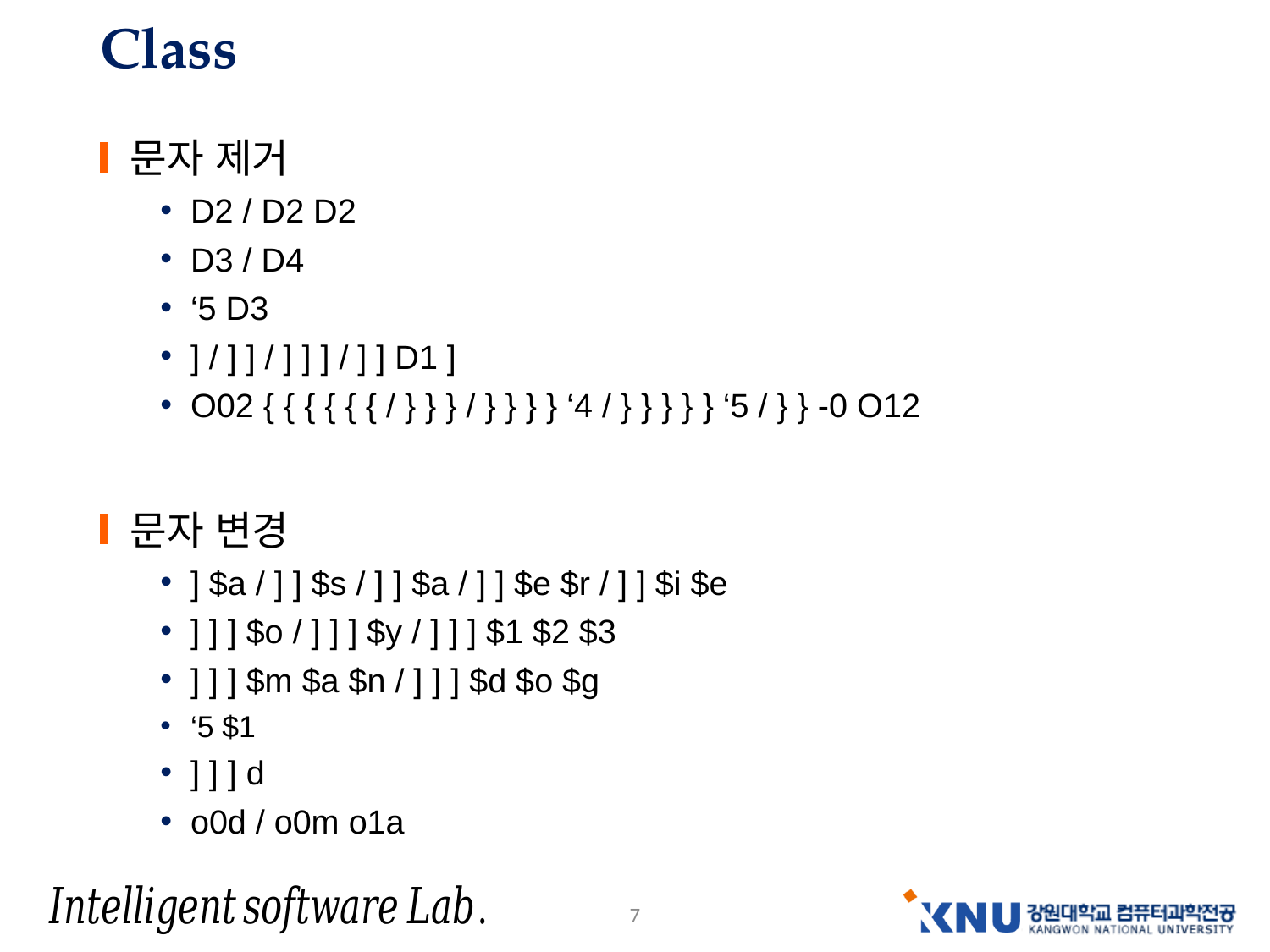

# Class
문자 제거
D2 / D2 D2
D3 / D4
‘5 D3
] / ] ] / ] ] ] / ] ] D1 ]
O02 { { { { { { / } } } / } } } } ‘4 / } } } } } ‘5 / } } -0 O12

문자 변경
] $a / ] ] $s / ] ] $a / ] ] $e $r / ] ] $i $e
] ] ] $o / ] ] ] $y / ] ] ] $1 $2 $3
] ] ] $m $a $n / ] ] ] $d $o $g
‘5 $1
] ] ] d
o0d / o0m o1a